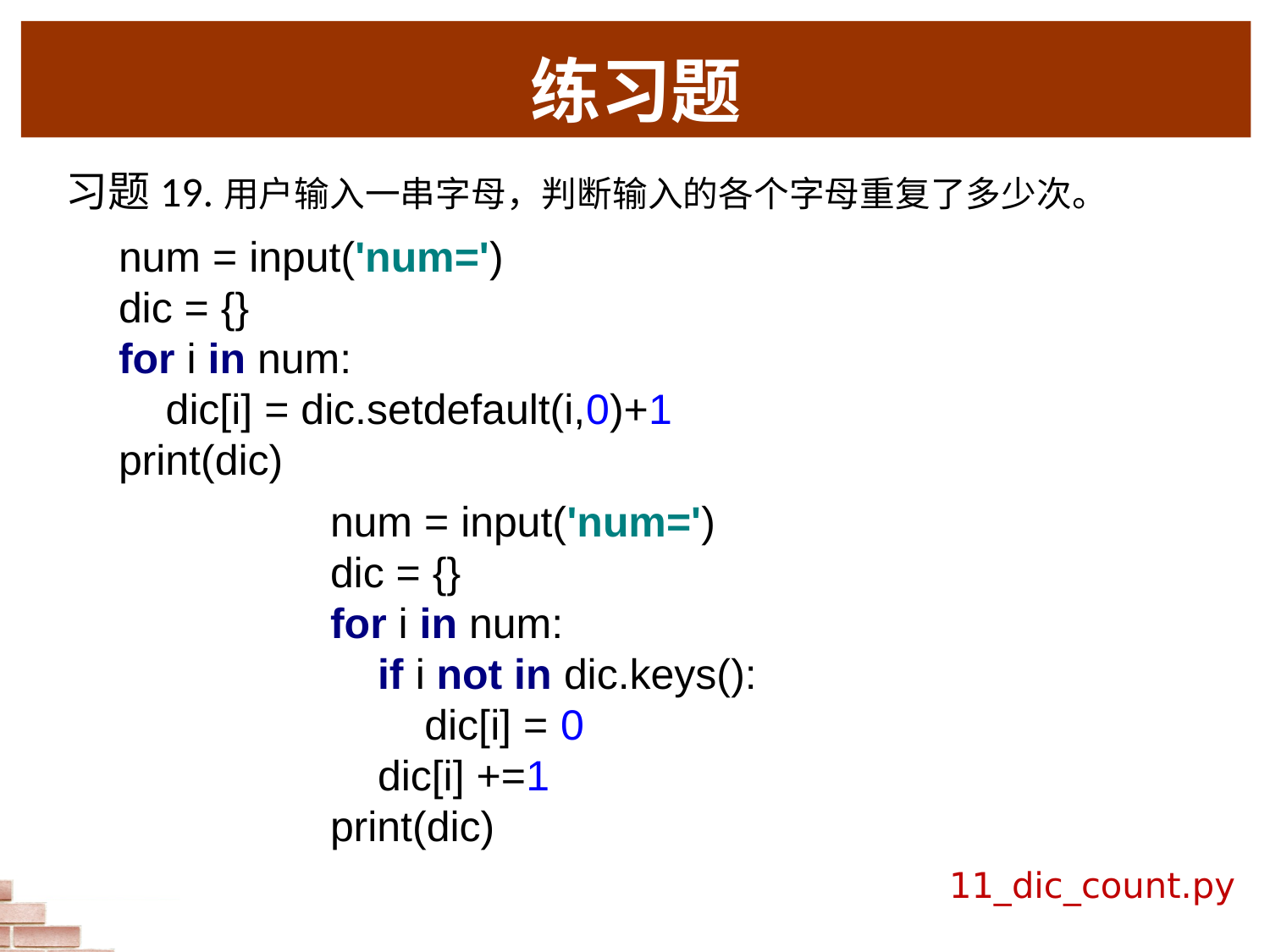

# 练习题
习题19.用户输入一串字母，判断输入的各个字母重复了多少次。
num = input('num=')
dic = {}
for i in num:
    dic[i] = dic.setdefault(i,0)+1
print(dic)
num = input('num=')
dic = {}
for i in num:
    if i not in dic.keys():
        dic[i] = 0
    dic[i] +=1
print(dic)
11_dic_count.py